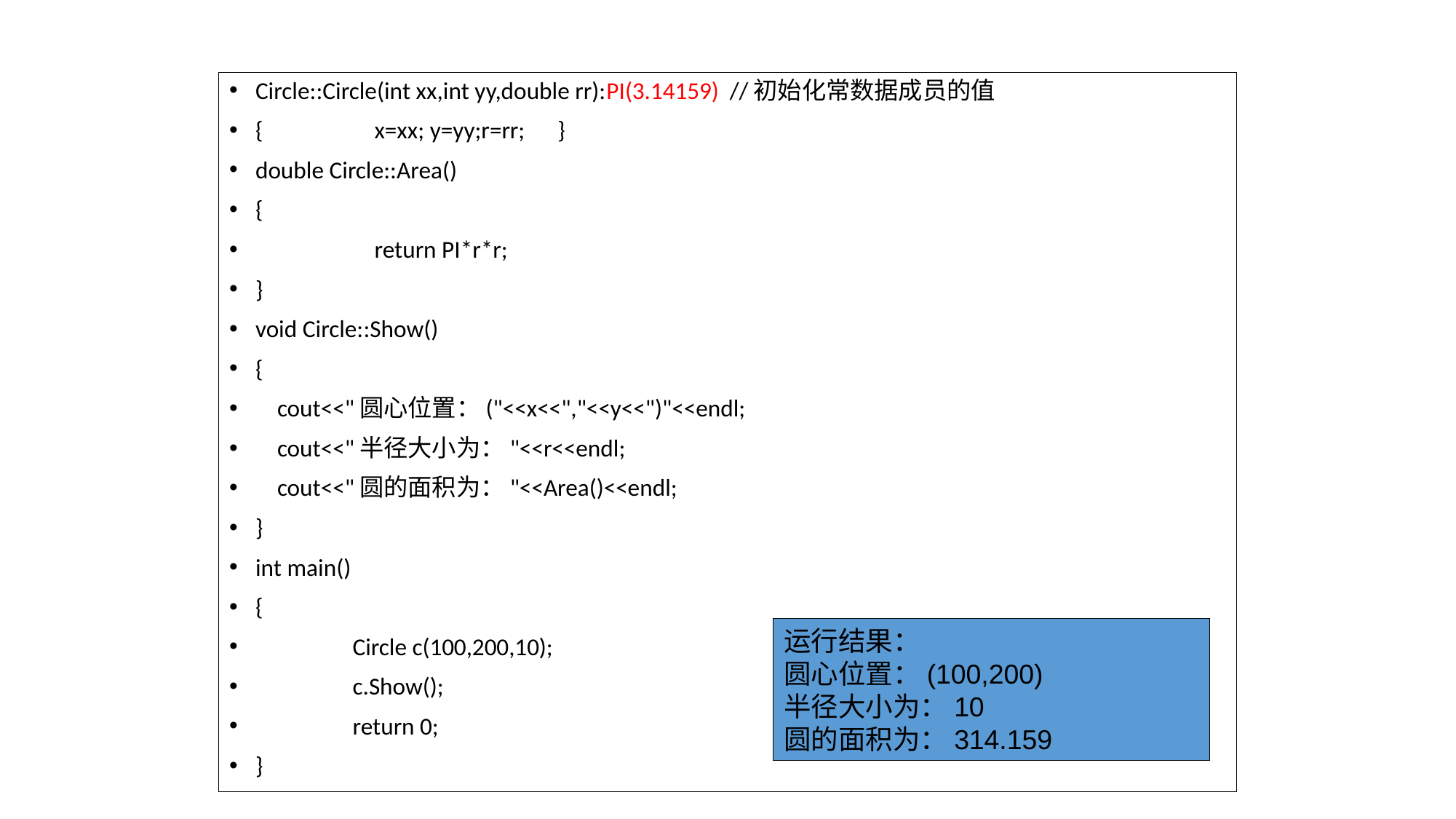

Circle::Circle(int xx,int yy,double rr):PI(3.14159)  //初始化常数据成员的值
{	    x=xx; y=yy;r=rr;      }
double Circle::Area()
{
	    return PI*r*r;
}
void Circle::Show()
{
    cout<<"圆心位置：("<<x<<","<<y<<")"<<endl;
    cout<<"半径大小为："<<r<<endl;
    cout<<"圆的面积为："<<Area()<<endl;
}
int main()
{
	Circle c(100,200,10);
	c.Show();
	return 0;
}
运行结果：
圆心位置：(100,200)
半径大小为：10
圆的面积为：314.159